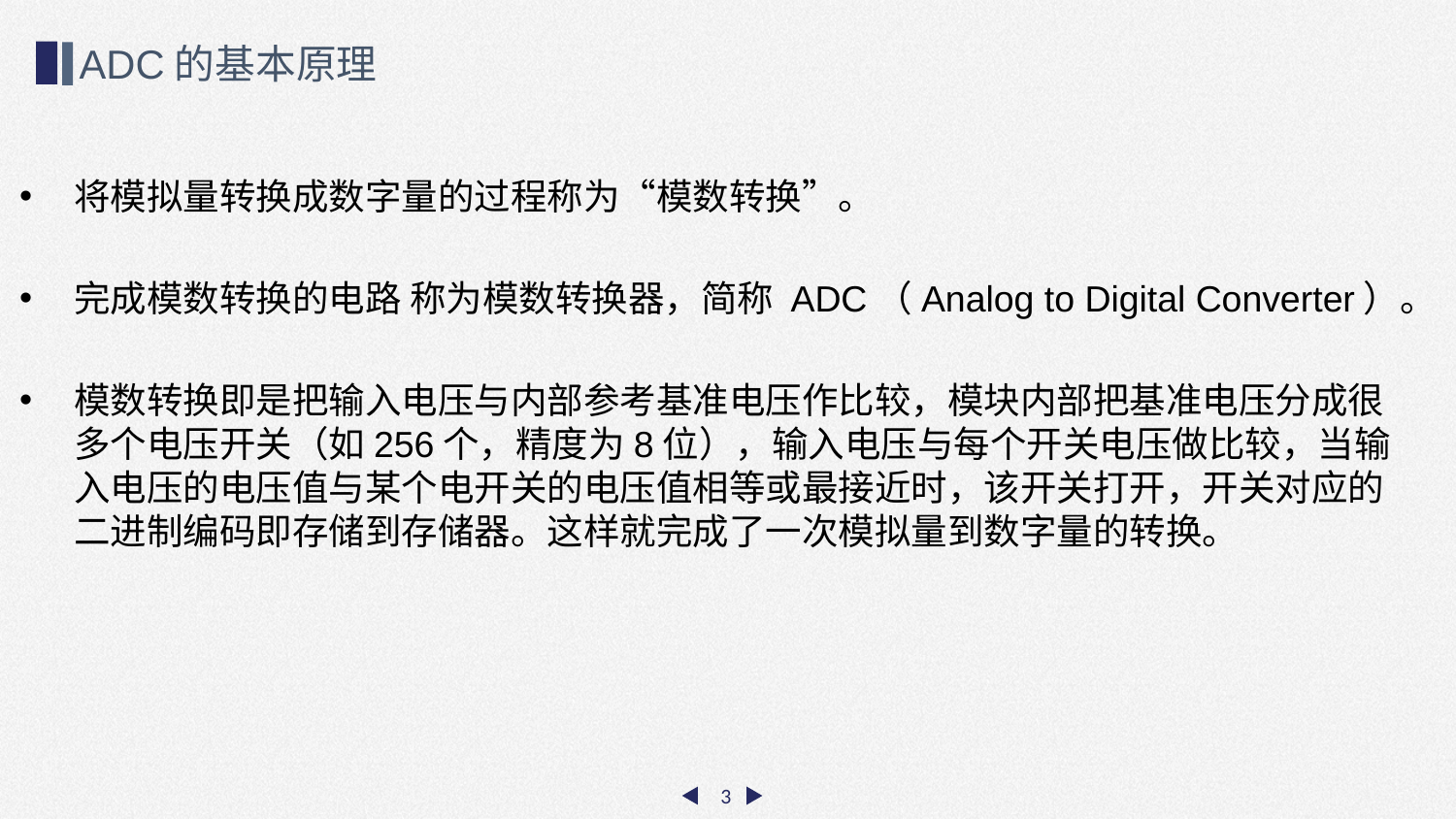

ADC的基本原理

将模拟量转换成数字量的过程称为“模数转换”。

完成模数转换的电路 称为模数转换器，简称 ADC（Analog to Digital Converter）。

模数转换即是把输入电压与内部参考基准电压作比较，模块内部把基准电压分成很多个电压开关（如256个，精度为8位），输入电压与每个开关电压做比较，当输入电压的电压值与某个电开关的电压值相等或最接近时，该开关打开，开关对应的二进制编码即存储到存储器。这样就完成了一次模拟量到数字量的转换。
3